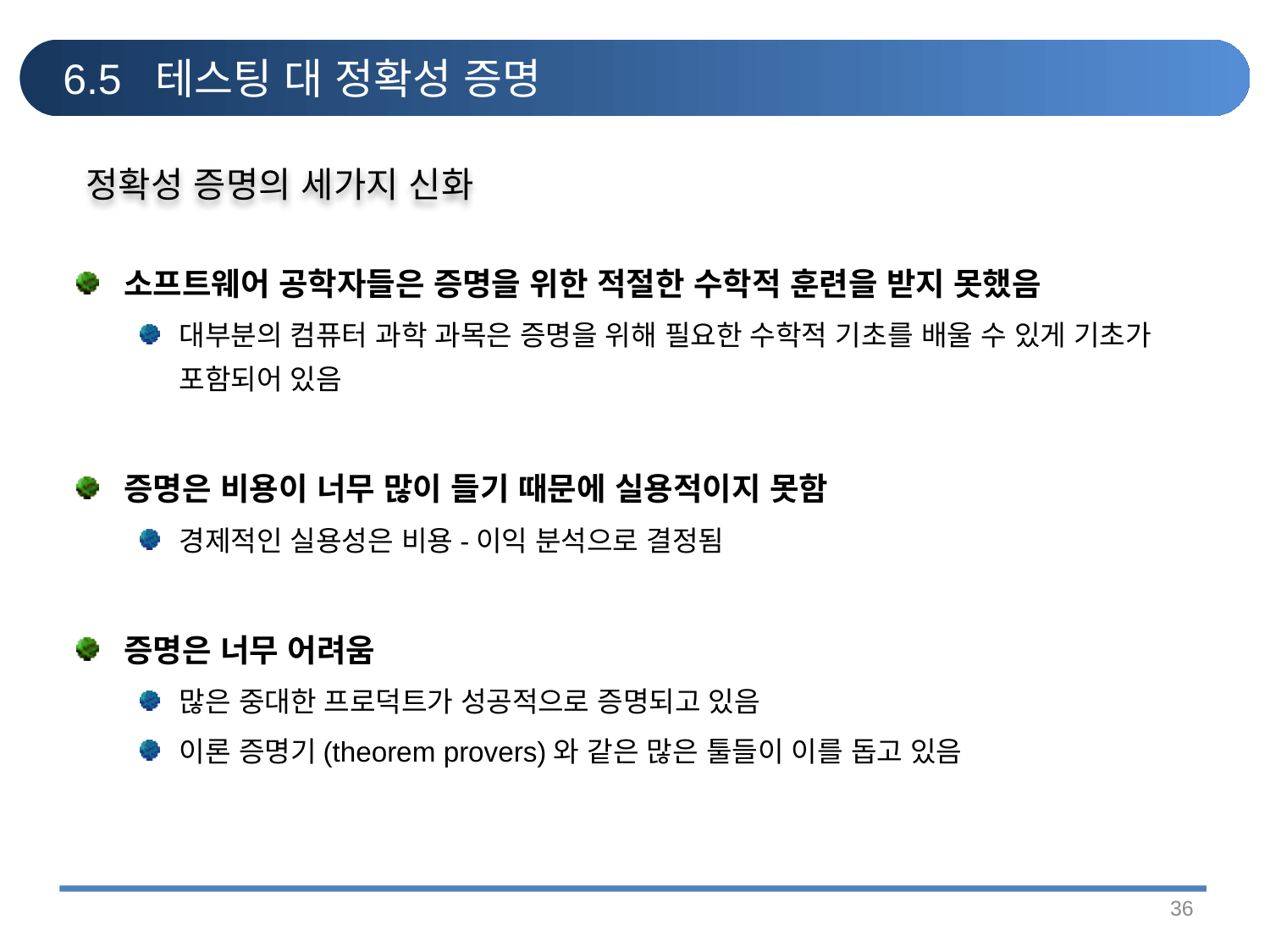

# 6.5  테스팅 대 정확성 증명
정확성 증명의 세가지 신화
소프트웨어 공학자들은 증명을 위한 적절한 수학적 훈련을 받지 못했음
대부분의 컴퓨터 과학 과목은 증명을 위해 필요한 수학적 기초를 배울 수 있게 기초가 포함되어 있음

증명은 비용이 너무 많이 들기 때문에 실용적이지 못함
경제적인 실용성은 비용-이익 분석으로 결정됨

증명은 너무 어려움
많은 중대한 프로덕트가 성공적으로 증명되고 있음
이론 증명기(theorem provers)와 같은 많은 툴들이 이를 돕고 있음
36